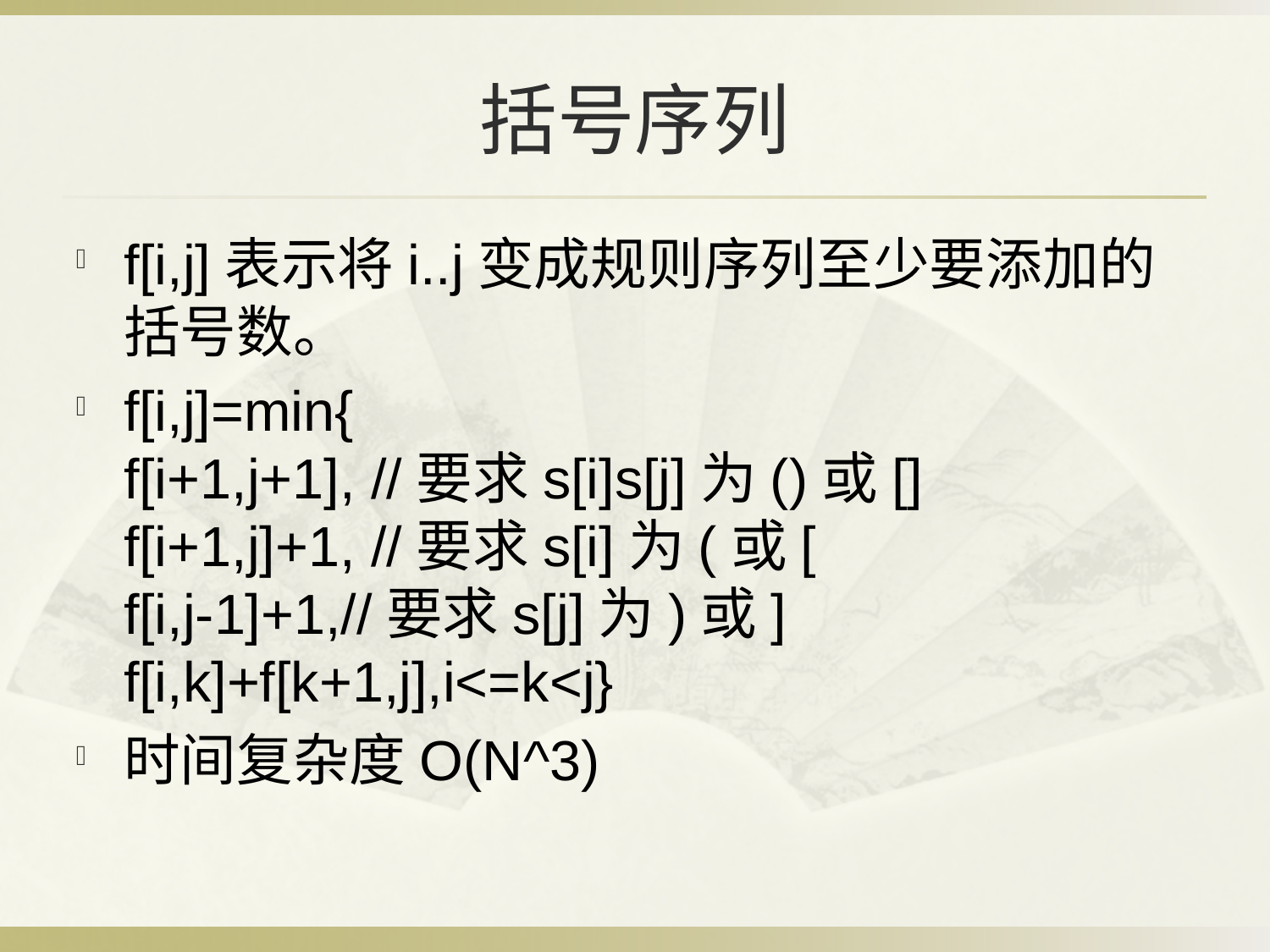

# 括号序列
f[i,j]表示将i..j变成规则序列至少要添加的括号数。
f[i,j]=min{
f[i+1,j+1], //要求s[i]s[j]为()或[]
f[i+1,j]+1, //要求s[i]为(或[
f[i,j-1]+1,//要求s[j]为)或]
f[i,k]+f[k+1,j],i<=k<j}
时间复杂度O(N^3)